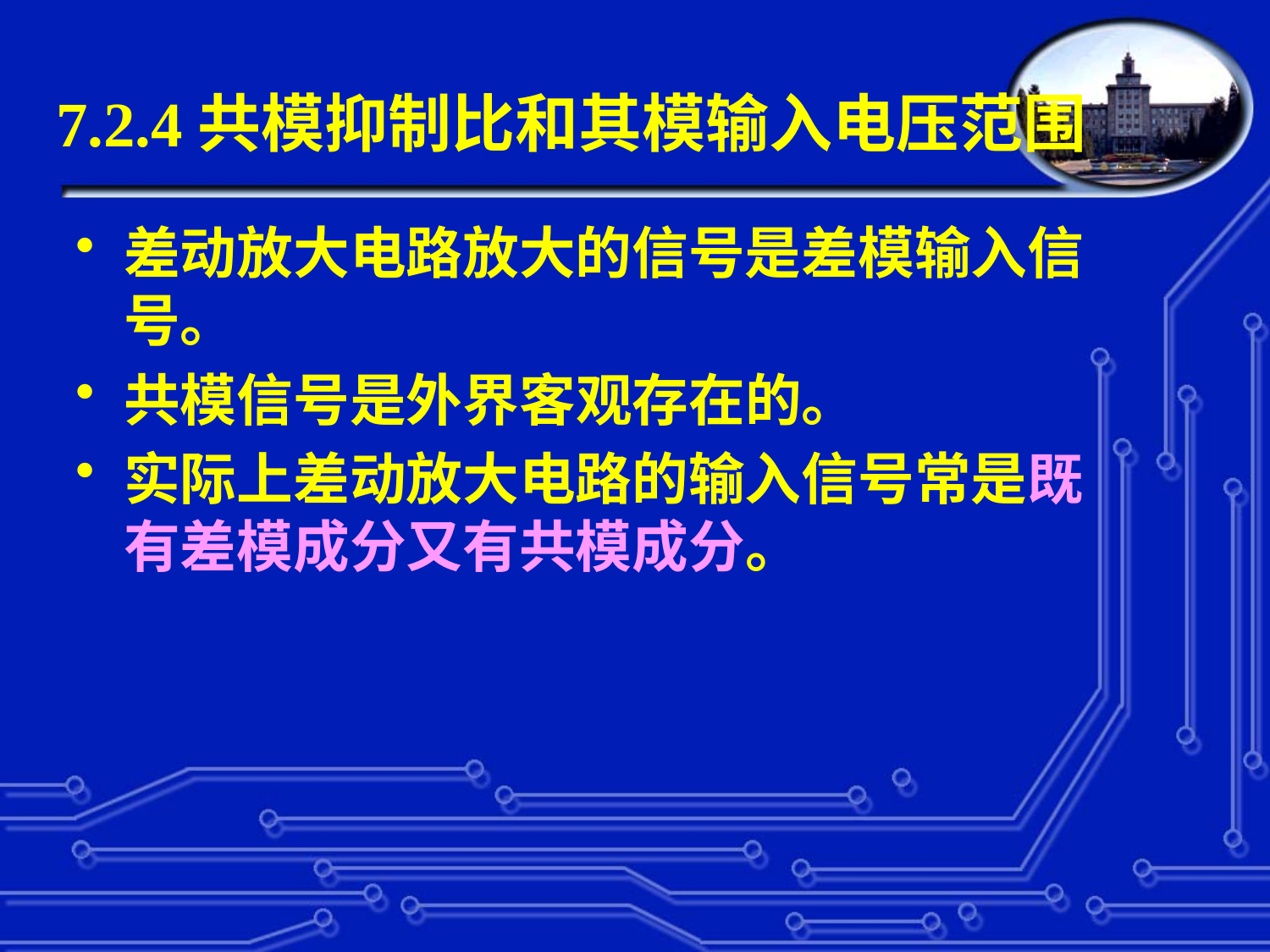

7.2.4共模抑制比和其模输入电压范围
差动放大电路放大的信号是差模输入信号。
共模信号是外界客观存在的。
实际上差动放大电路的输入信号常是既有差模成分又有共模成分。